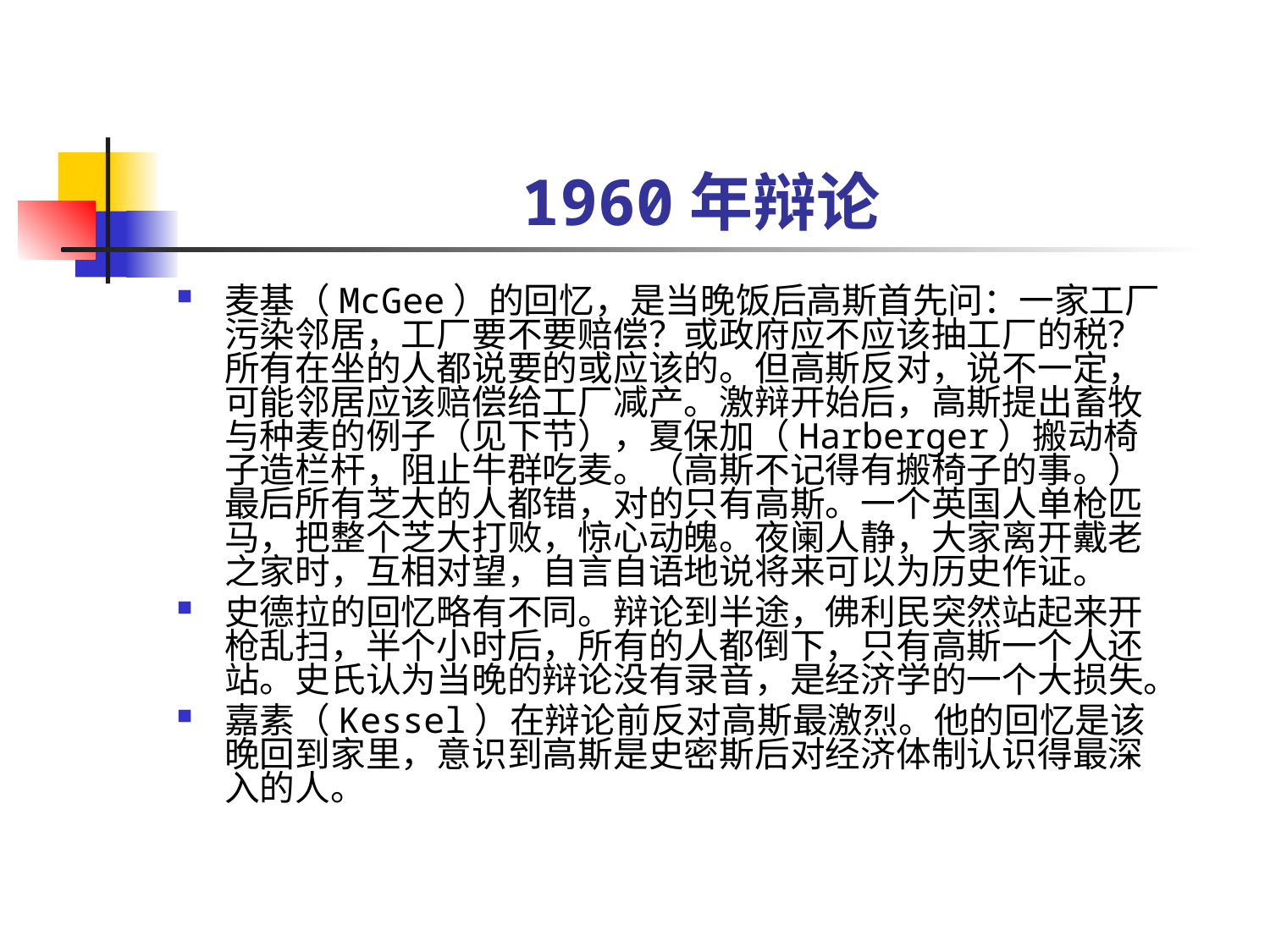

# 1960年辩论
麦基（McGee）的回忆，是当晚饭后高斯首先问：一家工厂污染邻居，工厂要不要赔偿？或政府应不应该抽工厂的税？所有在坐的人都说要的或应该的。但高斯反对，说不一定，可能邻居应该赔偿给工厂减产。激辩开始后，高斯提出畜牧与种麦的例子（见下节），夏保加（Harberger）搬动椅子造栏杆，阻止牛群吃麦。（高斯不记得有搬椅子的事。）最后所有芝大的人都错，对的只有高斯。一个英国人单枪匹马，把整个芝大打败，惊心动魄。夜阑人静，大家离开戴老之家时，互相对望，自言自语地说将来可以为历史作证。
史德拉的回忆略有不同。辩论到半途，佛利民突然站起来开枪乱扫，半个小时后，所有的人都倒下，只有高斯一个人还站。史氏认为当晚的辩论没有录音，是经济学的一个大损失。
嘉素（Kessel）在辩论前反对高斯最激烈。他的回忆是该晚回到家里，意识到高斯是史密斯后对经济体制认识得最深入的人。